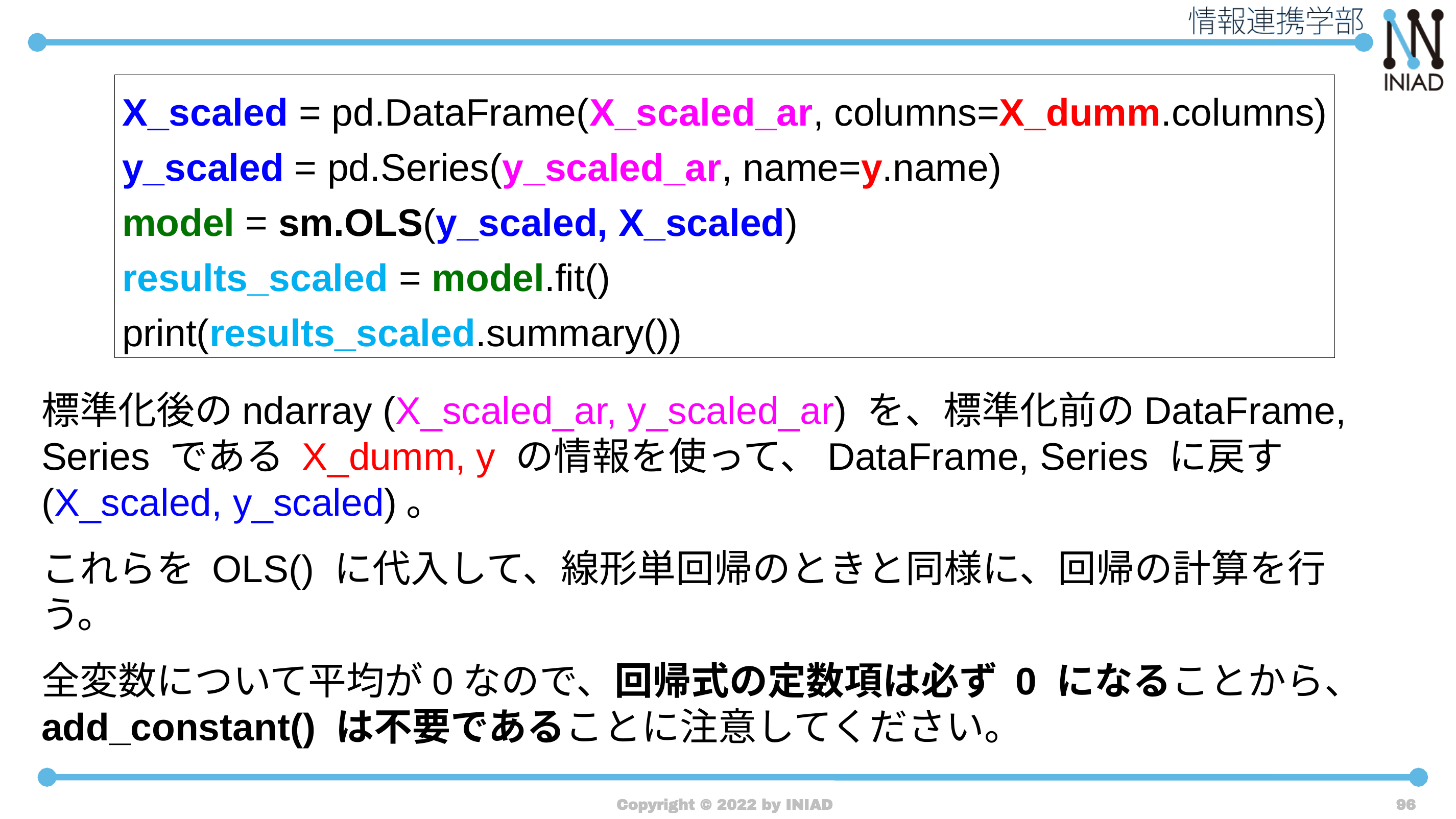

X_scaled = pd.DataFrame(X_scaled_ar, columns=X_dumm.columns)
y_scaled = pd.Series(y_scaled_ar, name=y.name)
model = sm.OLS(y_scaled, X_scaled)
results_scaled = model.fit()
print(results_scaled.summary())
標準化後のndarray (X_scaled_ar, y_scaled_ar) を、標準化前のDataFrame, Series である X_dumm, y の情報を使って、DataFrame, Series に戻す (X_scaled, y_scaled)。

これらを OLS() に代入して、線形単回帰のときと同様に、回帰の計算を行う。

全変数について平均が0なので、回帰式の定数項は必ず 0 になることから、add_constant() は不要であることに注意してください。
Copyright © 2022 by INIAD
96